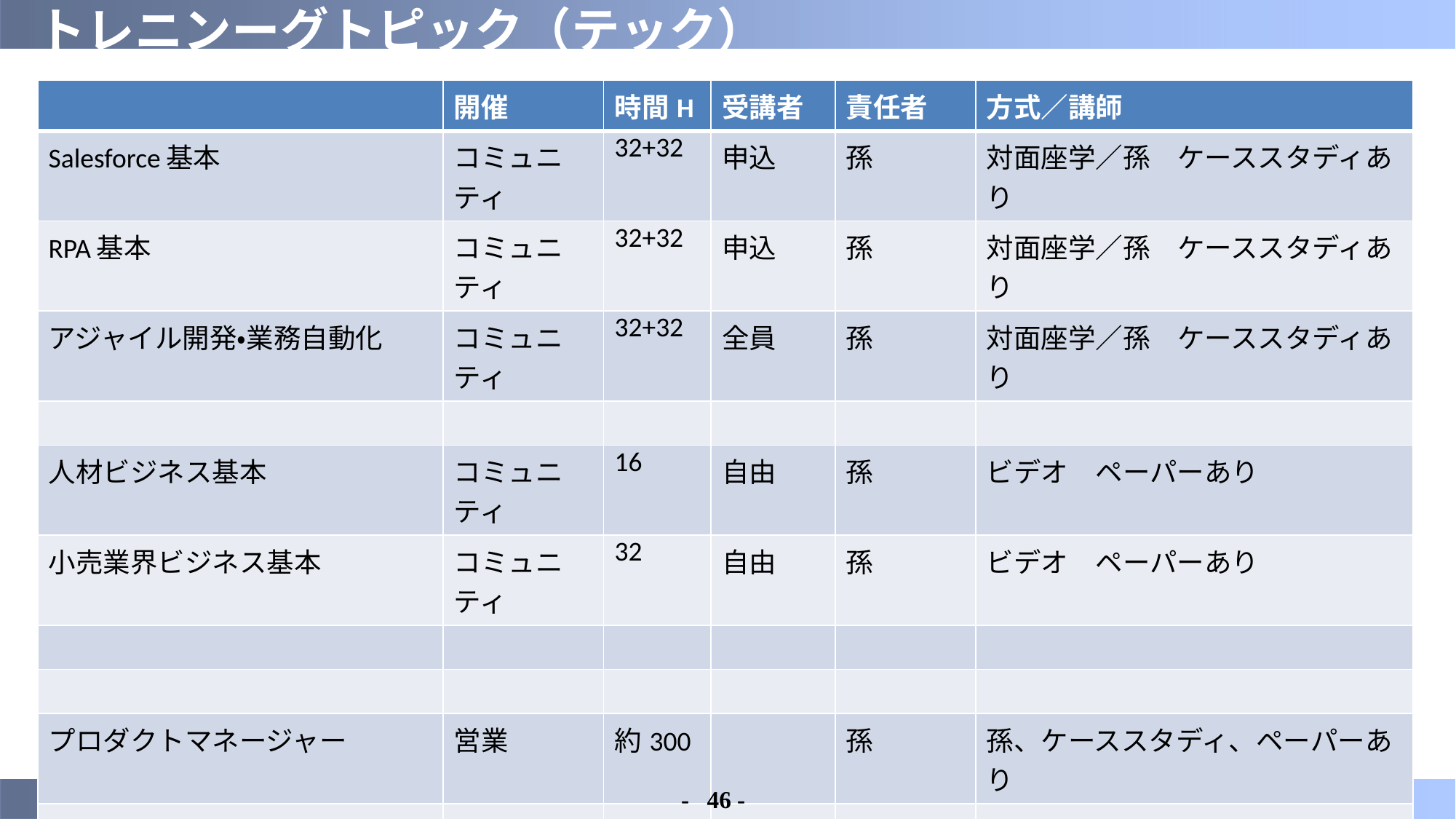

# トレニンーグトピック（テック）
|  | 開催 | 時間H | 受講者 | 責任者 | 方式／講師 |
| --- | --- | --- | --- | --- | --- |
| Salesforce基本 | コミュニティ | 32+32 | 申込 | 孫 | 対面座学／孫　ケーススタディあり |
| RPA基本 | コミュニティ | 32+32 | 申込 | 孫 | 対面座学／孫　ケーススタディあり |
| アジャイル開発・業務自動化 | コミュニティ | 32+32 | 全員 | 孫 | 対面座学／孫　ケーススタディあり |
|  |  |  |  |  |  |
| 人材ビジネス基本 | コミュニティ | 16 | 自由 | 孫 | ビデオ　ペーパーあり |
| 小売業界ビジネス基本 | コミュニティ | 32 | 自由 | 孫 | ビデオ　ペーパーあり |
|  |  |  |  |  |  |
|  |  |  |  |  |  |
| プロダクトマネージャー | 営業 | 約300 |  | 孫 | 孫、ケーススタディ、ペーパーあり |
|  |  |  |  |  |  |
-	46 -